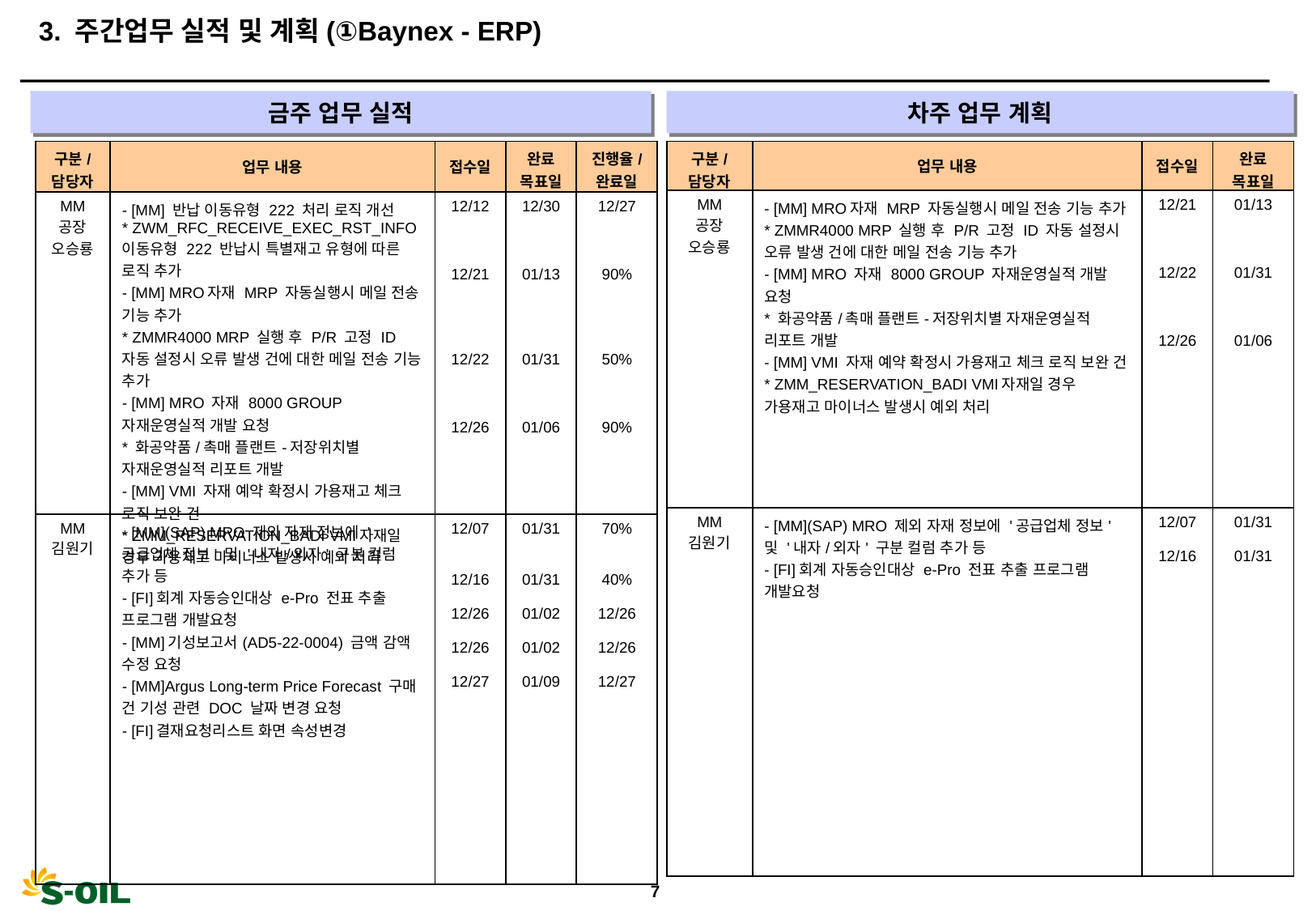

3. 주간업무 실적 및 계획(①Baynex - ERP)
금주 업무 실적
차주 업무 계획
| 구분/ 담당자 | 업무 내용 | 접수일 | 완료 목표일 | 진행율/ 완료일 |
| --- | --- | --- | --- | --- |
| MM 공장 오승룡 | - [MM] 반납 이동유형 222 처리 로직 개선 \* ZWM\_RFC\_RECEIVE\_EXEC\_RST\_INFO 이동유형 222 반납시 특별재고 유형에 따른 로직 추가 - [MM] MRO자재 MRP 자동실행시 메일 전송 기능 추가 \* ZMMR4000 MRP 실행 후 P/R 고정 ID 자동 설정시 오류 발생 건에 대한 메일 전송 기능 추가 - [MM] MRO 자재 8000 GROUP 자재운영실적 개발 요청 \* 화공약품/촉매 플랜트-저장위치별 자재운영실적 리포트 개발 - [MM] VMI 자재 예약 확정시 가용재고 체크 로직 보완 건 \* ZMM\_RESERVATION\_BADI VMI자재일 경우 가용재고 마이너스 발생시 예외 처리 | 12/12 12/21 12/22 12/26 | 12/30 01/13 01/31 01/06 | 12/27 90% 50% 90% |
| MM 김원기 | - [MM](SAP) MRO 제외 자재 정보에 '공급업체 정보' 및 '내자/외자' 구분 컬럼 추가 등 - [FI]회계 자동승인대상 e-Pro 전표 추출 프로그램 개발요청 - [MM]기성보고서(AD5-22-0004) 금액 감액 수정 요청 - [MM]Argus Long-term Price Forecast 구매 건 기성 관련 DOC 날짜 변경 요청 - [FI]결재요청리스트 화면 속성변경 | 12/07 12/16 12/26 12/26 12/27 | 01/31 01/31 01/02 01/02 01/09 | 70% 40% 12/26 12/26 12/27 |
| 구분/ 담당자 | 업무 내용 | 접수일 | 완료 목표일 |
| --- | --- | --- | --- |
| MM 공장 오승룡 | - [MM] MRO자재 MRP 자동실행시 메일 전송 기능 추가 \* ZMMR4000 MRP 실행 후 P/R 고정 ID 자동 설정시 오류 발생 건에 대한 메일 전송 기능 추가 - [MM] MRO 자재 8000 GROUP 자재운영실적 개발 요청 \* 화공약품/촉매 플랜트-저장위치별 자재운영실적 리포트 개발 - [MM] VMI 자재 예약 확정시 가용재고 체크 로직 보완 건 \* ZMM\_RESERVATION\_BADI VMI자재일 경우 가용재고 마이너스 발생시 예외 처리 | 12/21 12/22 12/26 | 01/13 01/31 01/06 |
| MM 김원기 | - [MM](SAP) MRO 제외 자재 정보에 '공급업체 정보' 및 '내자/외자' 구분 컬럼 추가 등 - [FI]회계 자동승인대상 e-Pro 전표 추출 프로그램 개발요청 | 12/07 12/16 | 01/31 01/31 |